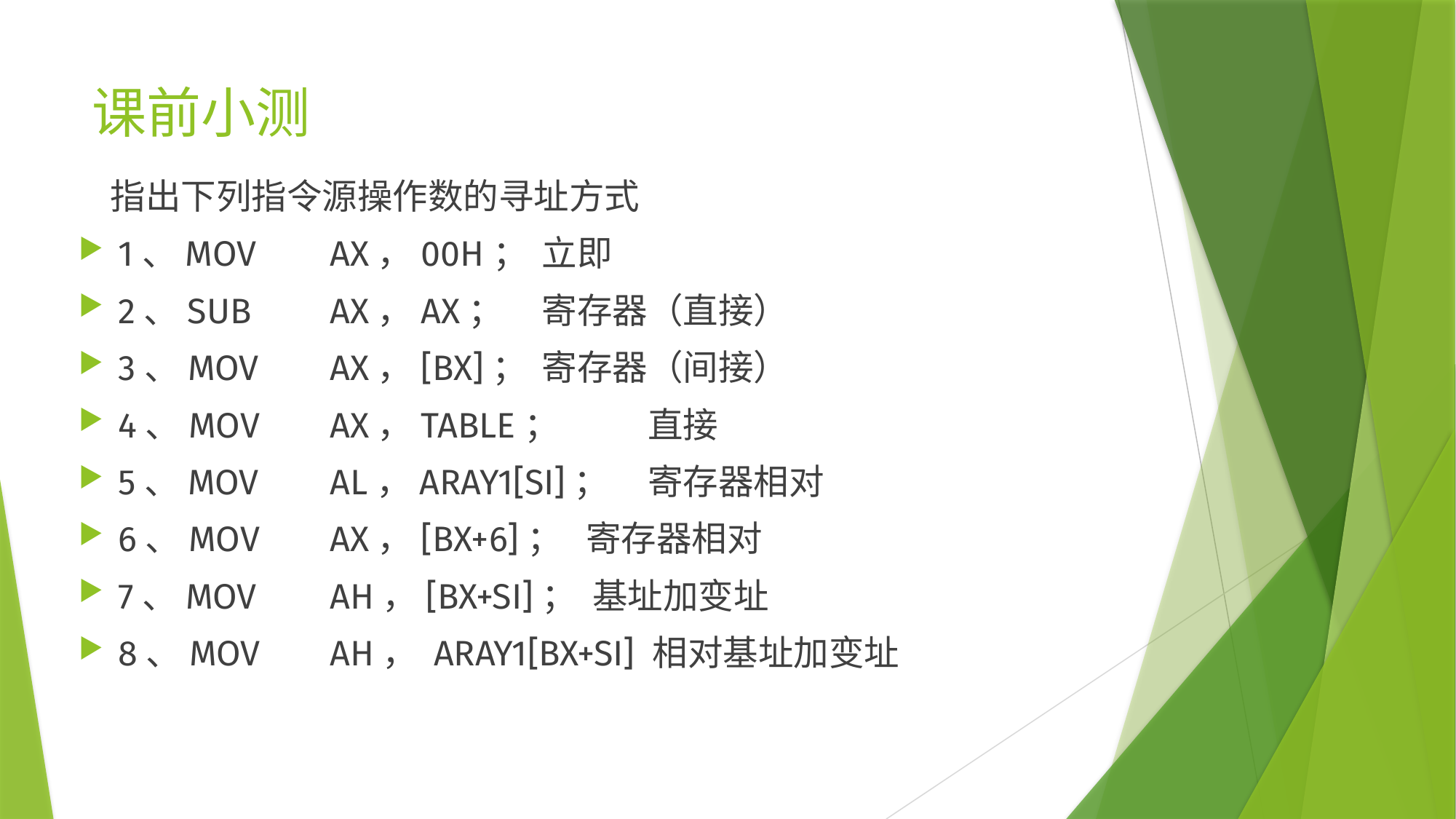

# 课前小测
   指出下列指令源操作数的寻址方式
1、MOV	AX，00H；		立即
2、SUB 	AX，AX；			寄存器（直接）
3、MOV	AX，[BX]；		寄存器（间接）
4、MOV	AX，TABLE；		直接
5、MOV	AL，ARAY1[SI]；	寄存器相对
6、MOV	AX，[BX+6]；   寄存器相对
7、MOV	AH，[BX+SI]；  基址加变址
8、MOV	AH， ARAY1[BX+SI] 相对基址加变址